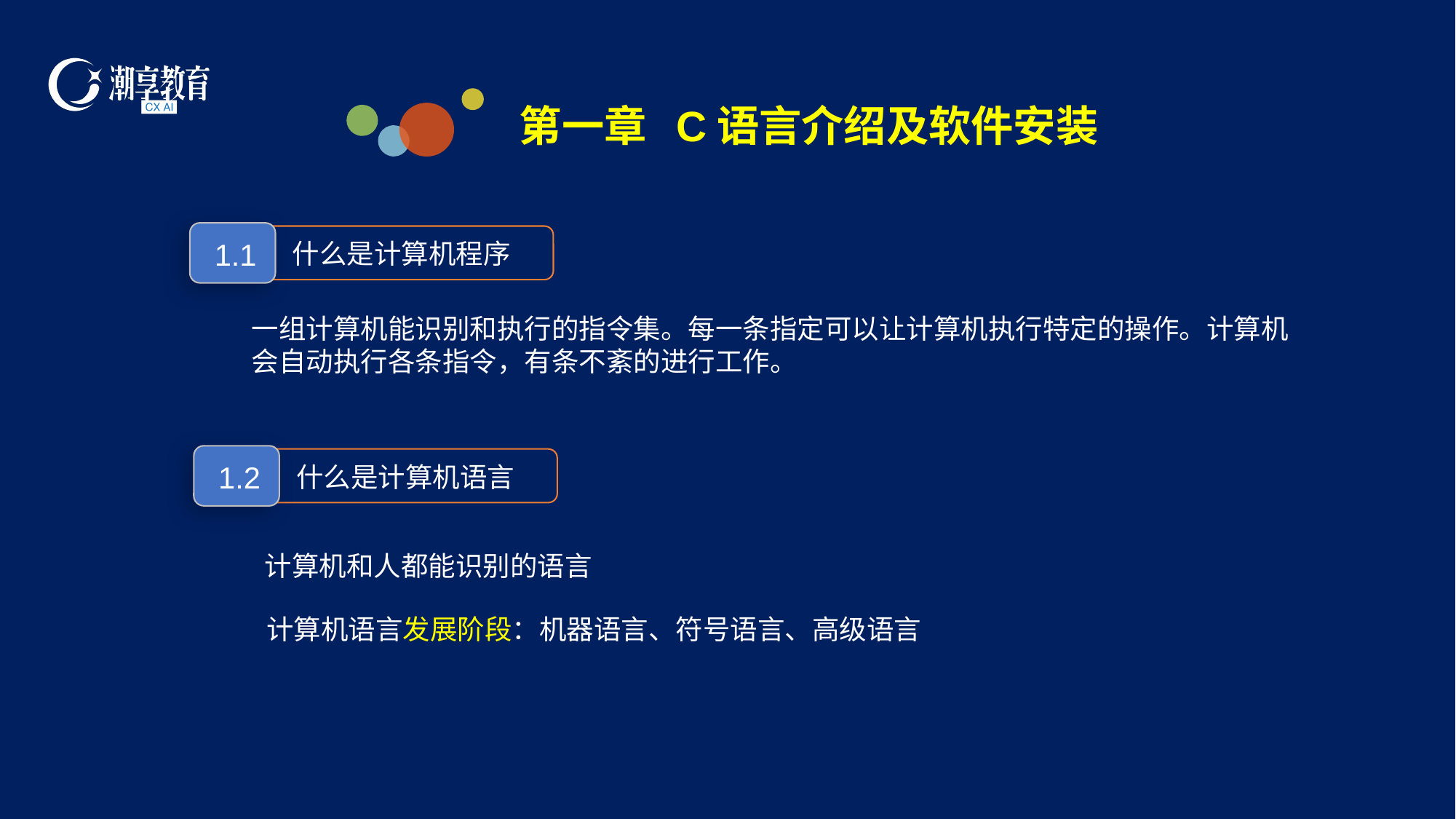

第一章  C语言介绍及软件安装

什么是计算机程序
1.1
一组计算机能识别和执行的指令集。每一条指定可以让计算机执行特定的操作。计算机会自动执行各条指令，有条不紊的进行工作。

什么是计算机语言
1.2
计算机和人都能识别的语言
计算机语言发展阶段：机器语言、符号语言、高级语言